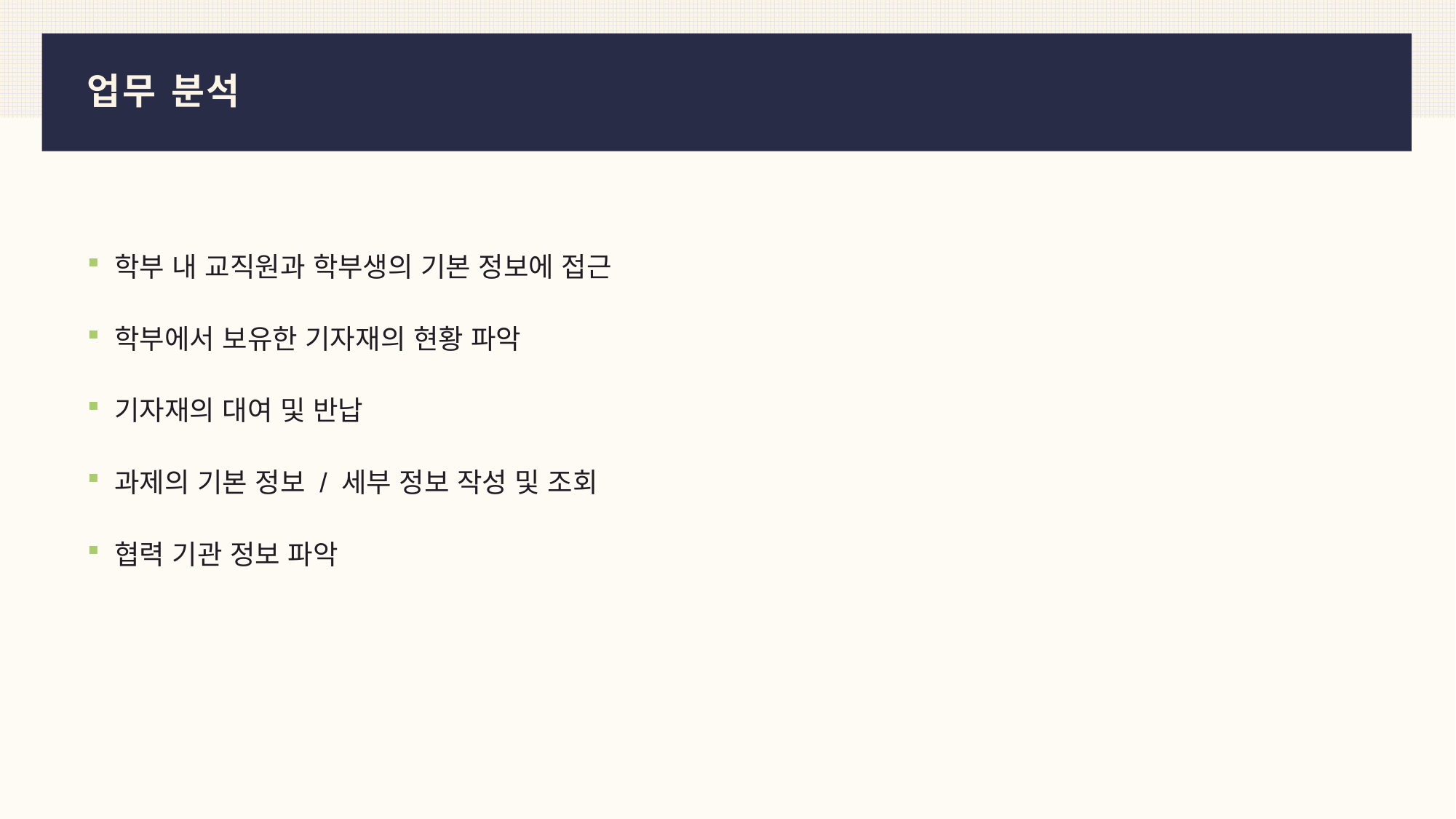

# 업무 분석
학부 내 교직원과 학부생의 기본 정보에 접근
학부에서 보유한 기자재의 현황 파악
기자재의 대여 및 반납
과제의 기본 정보 / 세부 정보 작성 및 조회
협력 기관 정보 파악